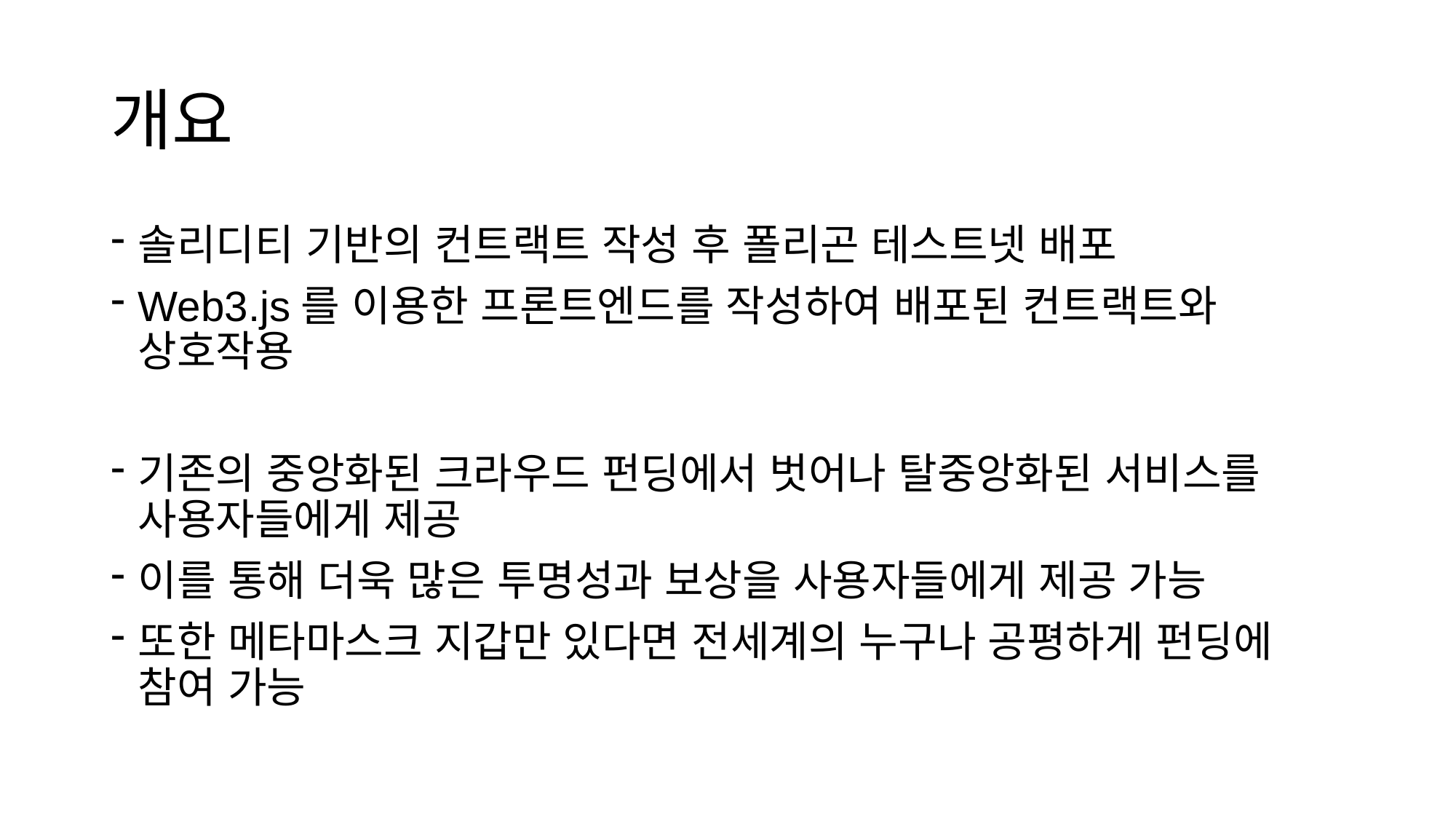

# 개요
솔리디티 기반의 컨트랙트 작성 후 폴리곤 테스트넷 배포
Web3.js를 이용한 프론트엔드를 작성하여 배포된 컨트랙트와 상호작용

기존의 중앙화된 크라우드 펀딩에서 벗어나 탈중앙화된 서비스를 사용자들에게 제공
이를 통해 더욱 많은 투명성과 보상을 사용자들에게 제공 가능
또한 메타마스크 지갑만 있다면 전세계의 누구나 공평하게 펀딩에 참여 가능